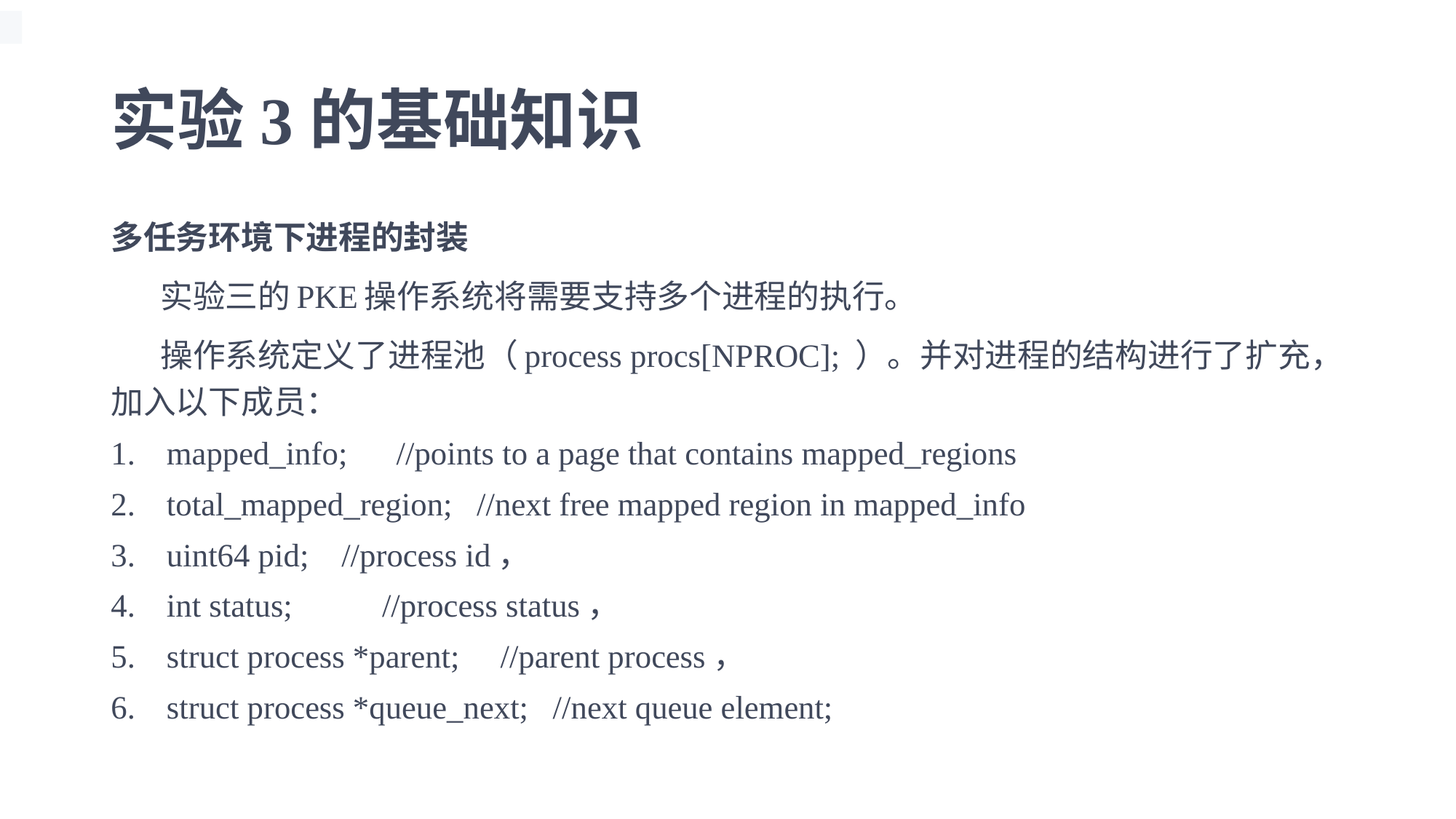

# 实验3的基础知识
多任务环境下进程的封装
实验三的PKE操作系统将需要支持多个进程的执行。
操作系统定义了进程池（process procs[NPROC]; ）。并对进程的结构进行了扩充，加入以下成员：
mapped_info;      //points to a page that contains mapped_regions
total_mapped_region;   //next free mapped region in mapped_info
uint64 pid;    //process id，
int status;           //process status，
struct process *parent;     //parent process，
struct process *queue_next;   //next queue element;